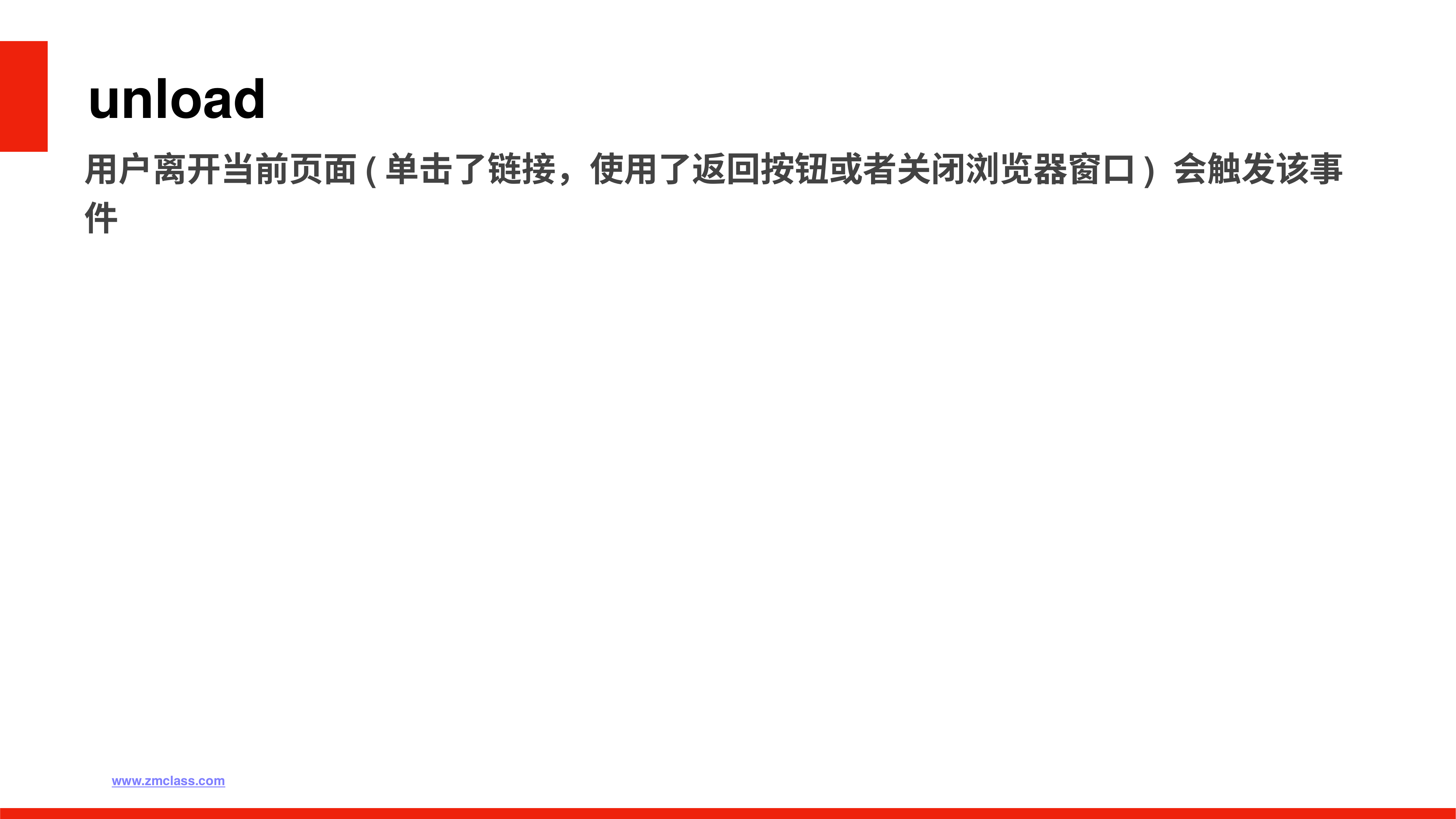

unload
用户离开当前页面(单击了链接，使用了返回按钮或者关闭浏览器窗口) 会触发该事件
追梦课堂   临汾首家专业的web前端培训机构                                                          www.zmclass.com
12